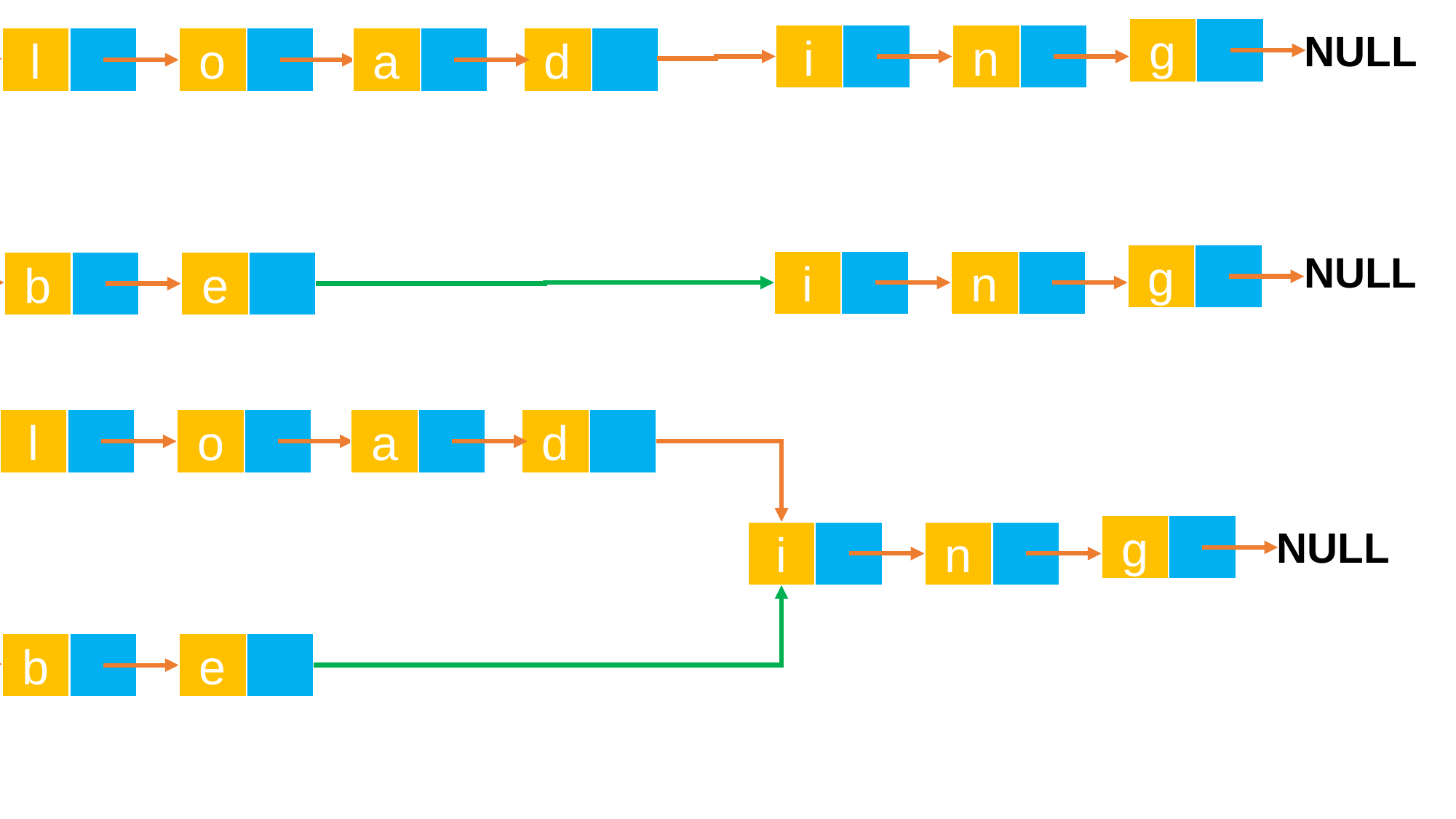

str1
g

NULL
i

n

l

o

a

d

Example043 题中公共节点在两个链表中
str2
NULL
g

i

n

b

e

str1

l

o

a

d

Example047 题中公共节点在两个链表中公共部分
g

NULL
i

n

str2

b

e